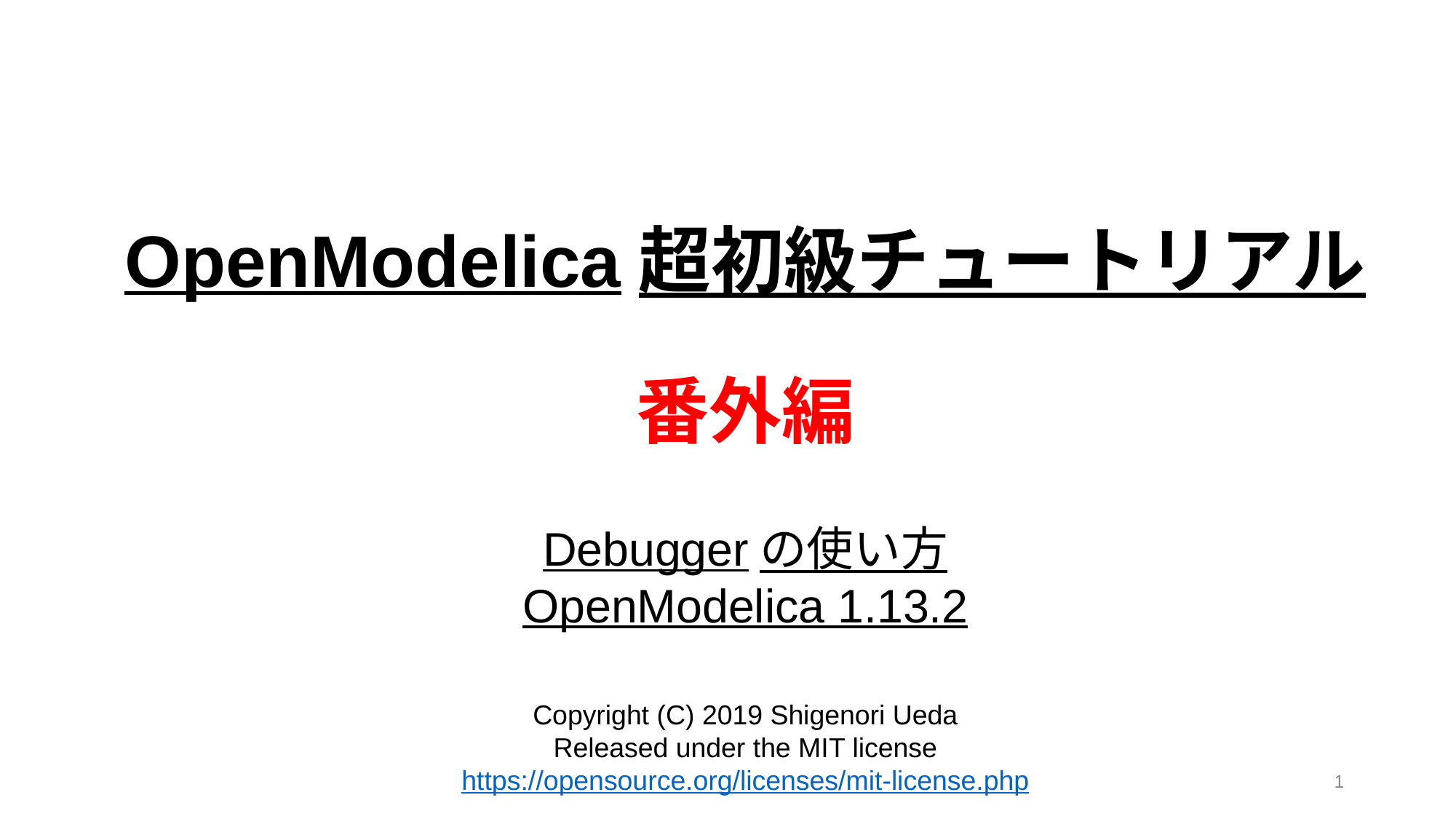

OpenModelica超初級チュートリアル
番外編
Debuggerの使い方
OpenModelica 1.13.2
Copyright (C) 2019 Shigenori Ueda
Released under the MIT license
https://opensource.org/licenses/mit-license.php

1